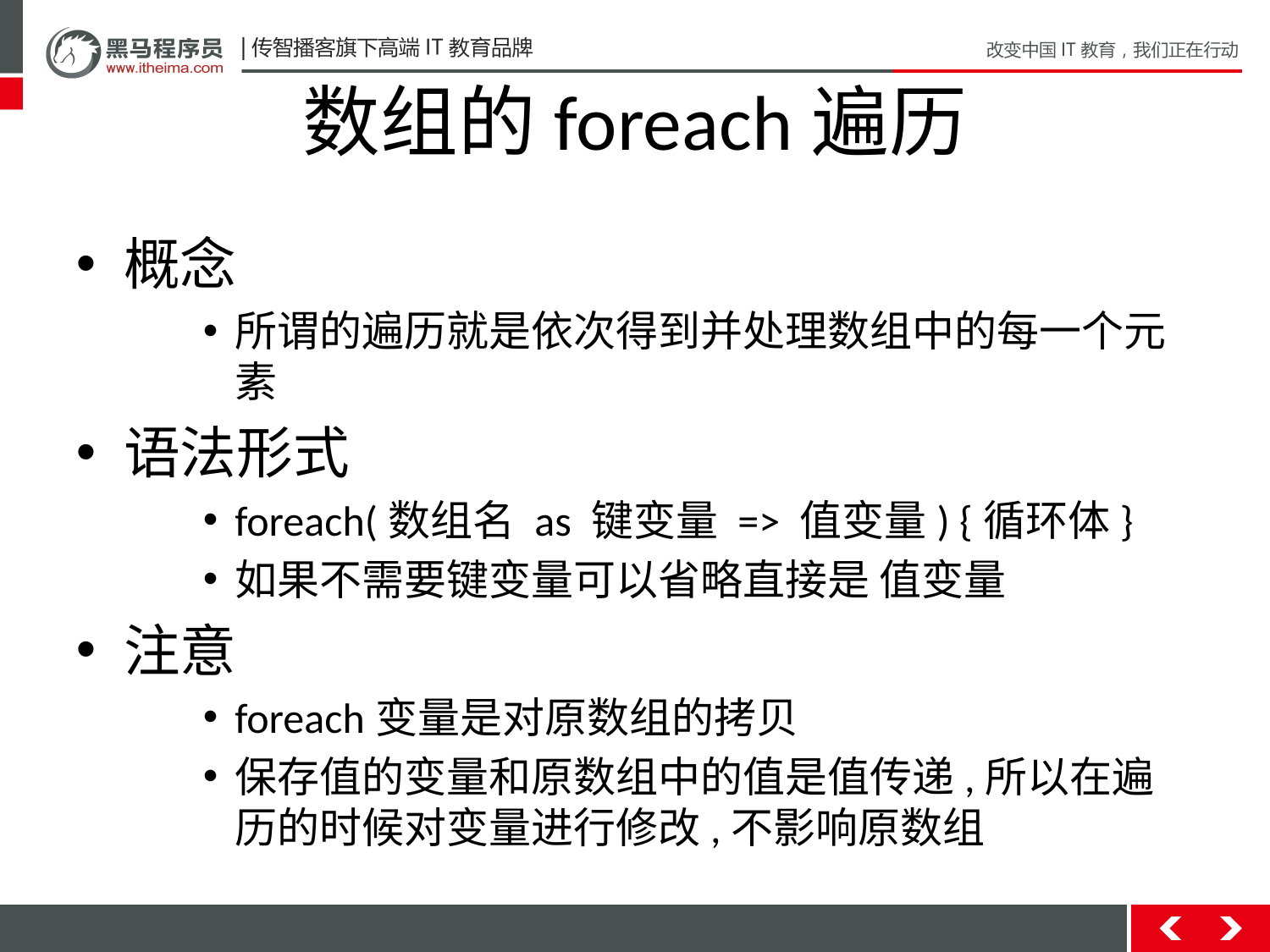

# 数组的foreach遍历
概念
所谓的遍历就是依次得到并处理数组中的每一个元素
语法形式
foreach(数组名 as 键变量 => 值变量) {循环体}
如果不需要键变量可以省略直接是 值变量
注意
foreach变量是对原数组的拷贝
保存值的变量和原数组中的值是值传递,所以在遍历的时候对变量进行修改,不影响原数组